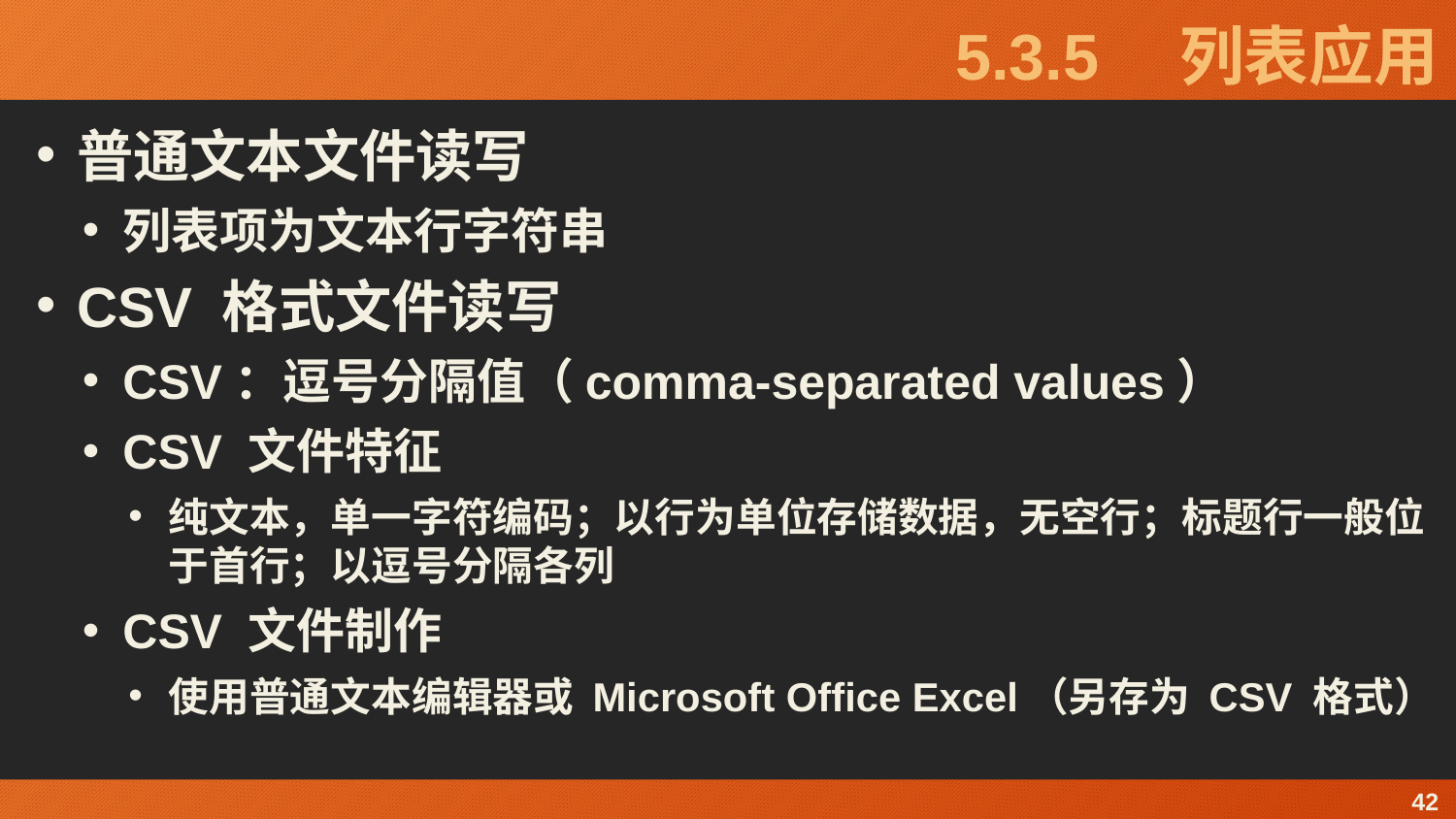

# 5.3.5　列表应用
普通文本文件读写
列表项为文本行字符串
CSV 格式文件读写
CSV：逗号分隔值（comma-separated values）
CSV 文件特征
纯文本，单一字符编码；以行为单位存储数据，无空行；标题行一般位于首行；以逗号分隔各列
CSV 文件制作
使用普通文本编辑器或 Microsoft Office Excel（另存为 CSV 格式）
42